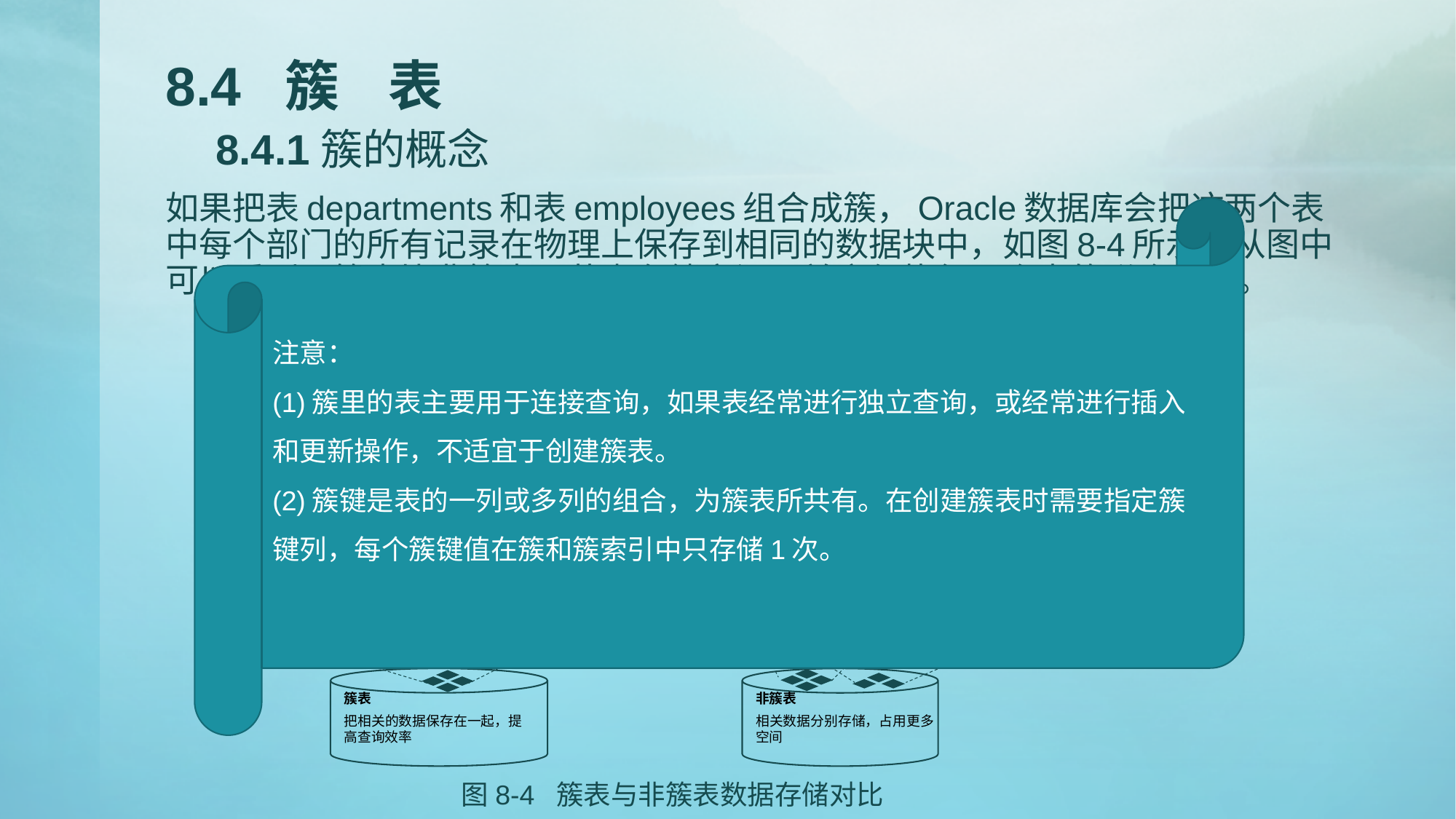

# 8.4  簇    表 8.4.1簇的概念
如果把表departments和表employees组合成簇，Oracle数据库会把这两个表中每个部门的所有记录在物理上保存到相同的数据块中，如图8-4所示。从图中可以看到，簇表比非簇表更节省存储空间，并方便执行几个表的联合查询。
注意：
(1)簇里的表主要用于连接查询，如果表经常进行独立查询，或经常进行插入和更新操作，不适宜于创建簇表。
(2)簇键是表的一列或多列的组合，为簇表所共有。在创建簇表时需要指定簇键列，每个簇键值在簇和簇索引中只存储1次。

簇键（Department_id）
表Employees
Employee_id
20
Department_id
Last_name
Location_id
Department_name
…
Marketing
201
202
203
204
…
20
20
40
70
…
Hartstein Fay
Mavris
Baer
…
…
…
…
…
1800
Employee_id
Last_name
…
201
202
…
…
Hartstein Fay
Department_name
60
Location_id

表Departments
It
1400
…
Department_id
Employee_id
Last_name
Location_id
Department_name
103
104
…
…
…
…
Hunold Ernst
…
Marketing It
1800
1400
20
60

簇表
非簇表
把相关的数据保存在一起，提高查询效率
相关数据分别存储，占用更多空间
图8-4  簇表与非簇表数据存储对比